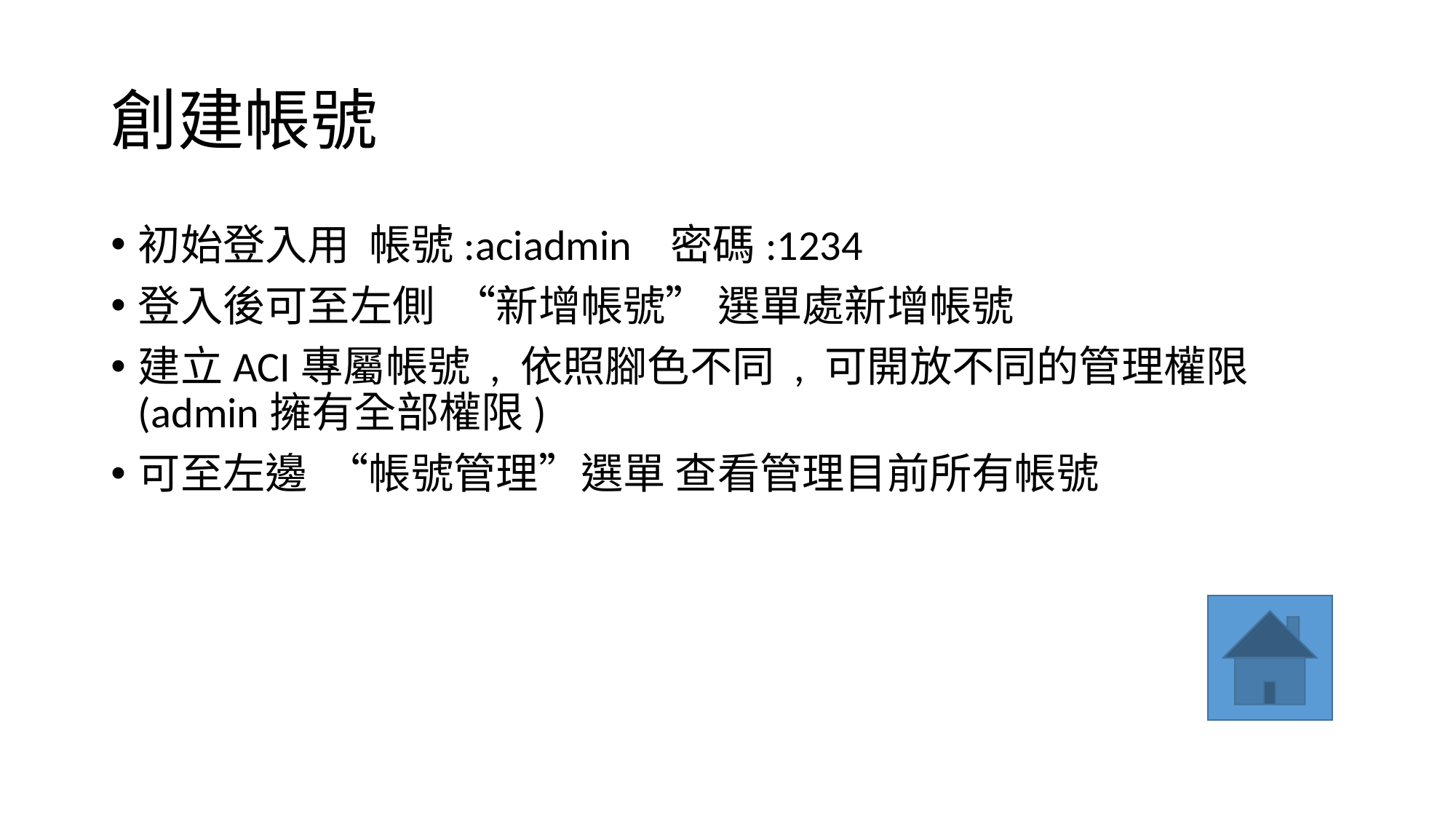

# 創建帳號
初始登入用  帳號:aciadmin   密碼:1234
登入後可至左側  “新增帳號” 選單處新增帳號
建立ACI專屬帳號 , 依照腳色不同 , 可開放不同的管理權限 (admin擁有全部權限)
可至左邊  “帳號管理”選單 查看管理目前所有帳號